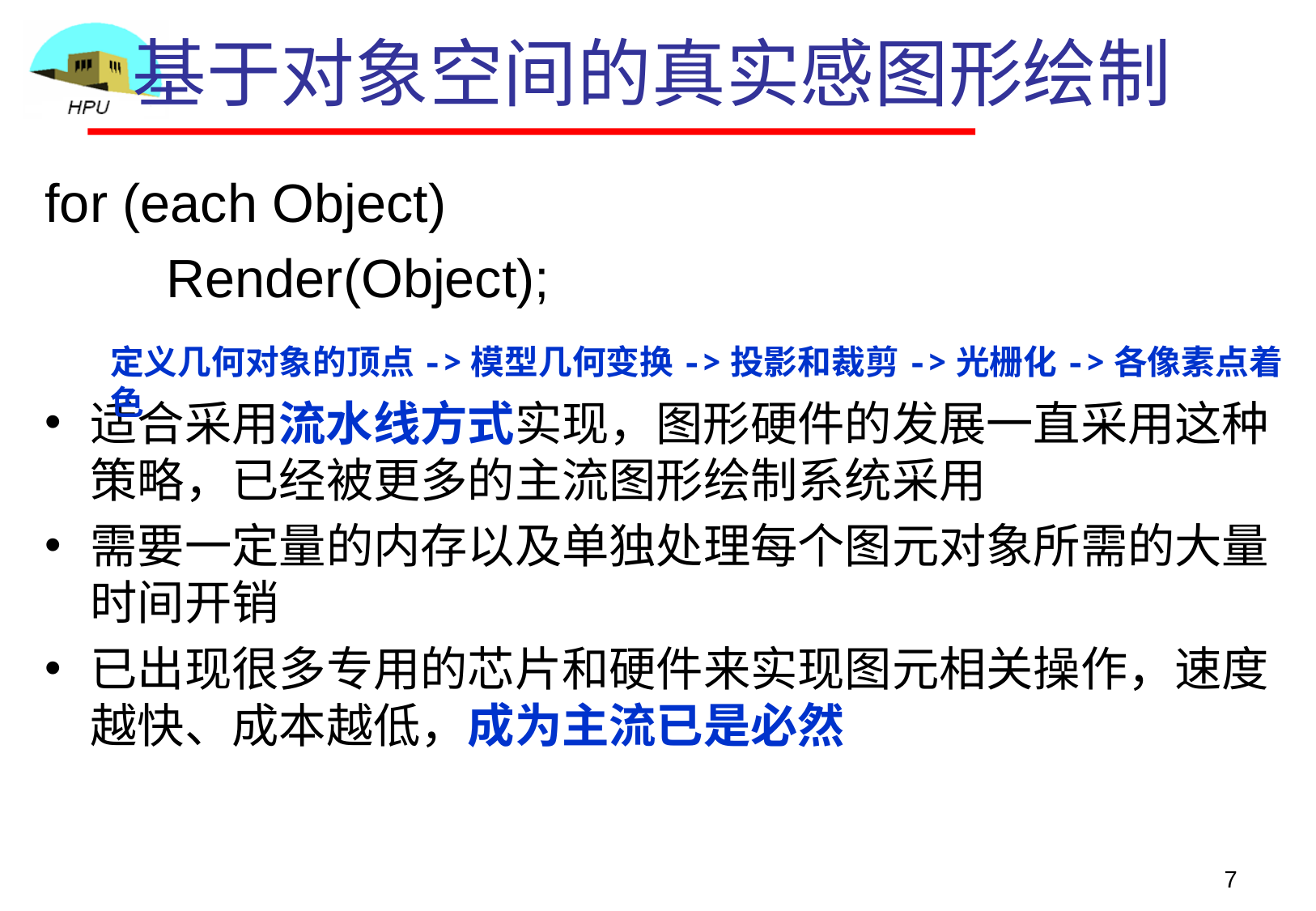

# 基于对象空间的真实感图形绘制
for (each Object)
	Render(Object);

适合采用流水线方式实现，图形硬件的发展一直采用这种策略，已经被更多的主流图形绘制系统采用
需要一定量的内存以及单独处理每个图元对象所需的大量时间开销
已出现很多专用的芯片和硬件来实现图元相关操作，速度越快、成本越低，成为主流已是必然
定义几何对象的顶点->模型几何变换->投影和裁剪->光栅化->各像素点着色
7